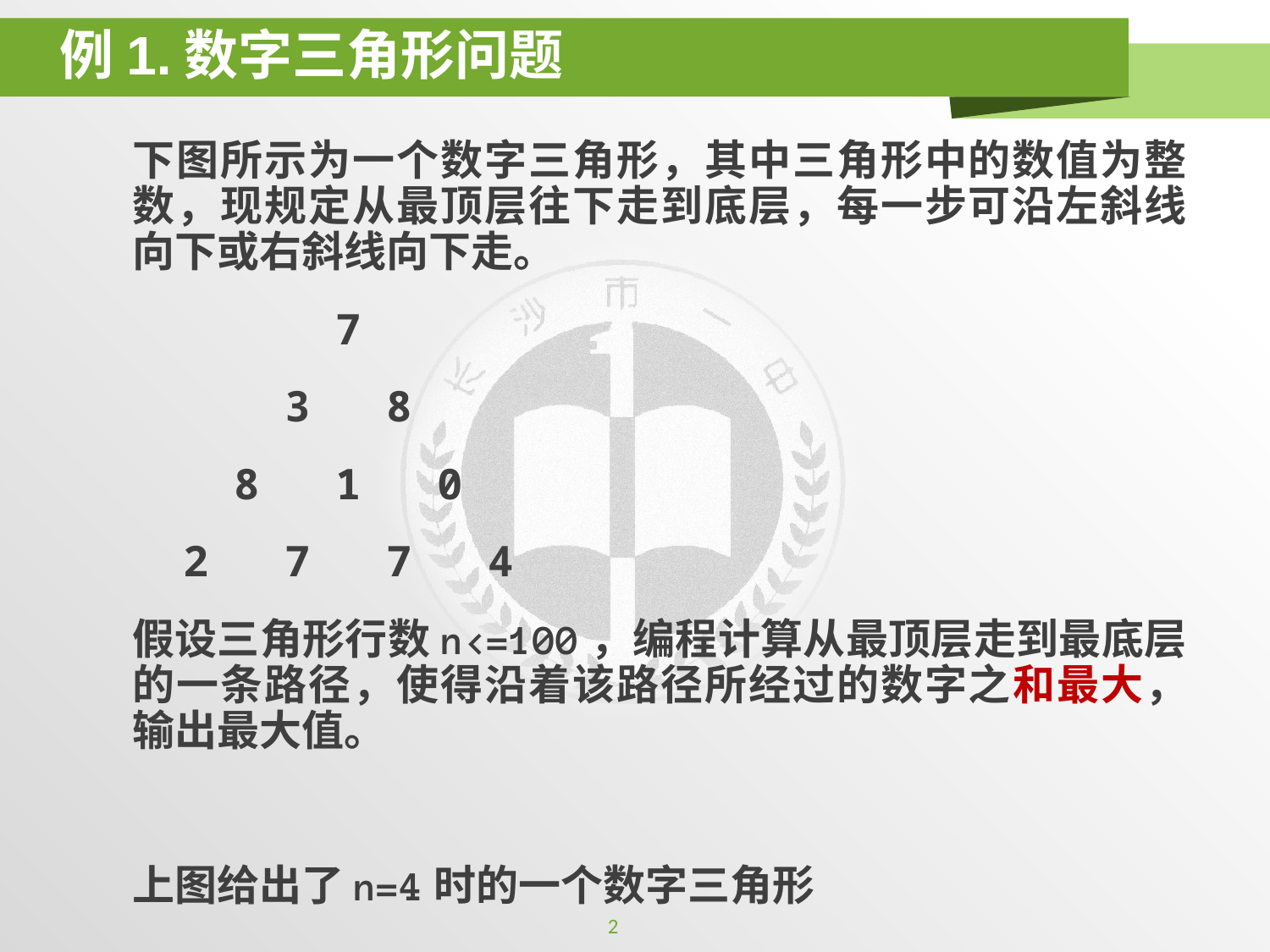

# 例1.数字三角形问题
下图所示为一个数字三角形，其中三角形中的数值为整数，现规定从最顶层往下走到底层，每一步可沿左斜线向下或右斜线向下走。
        7
      3   8
    8   1   0
  2   7   7   4
假设三角形行数n<=100，编程计算从最顶层走到最底层的一条路径，使得沿着该路径所经过的数字之和最大，输出最大值。

上图给出了n=4时的一个数字三角形

2